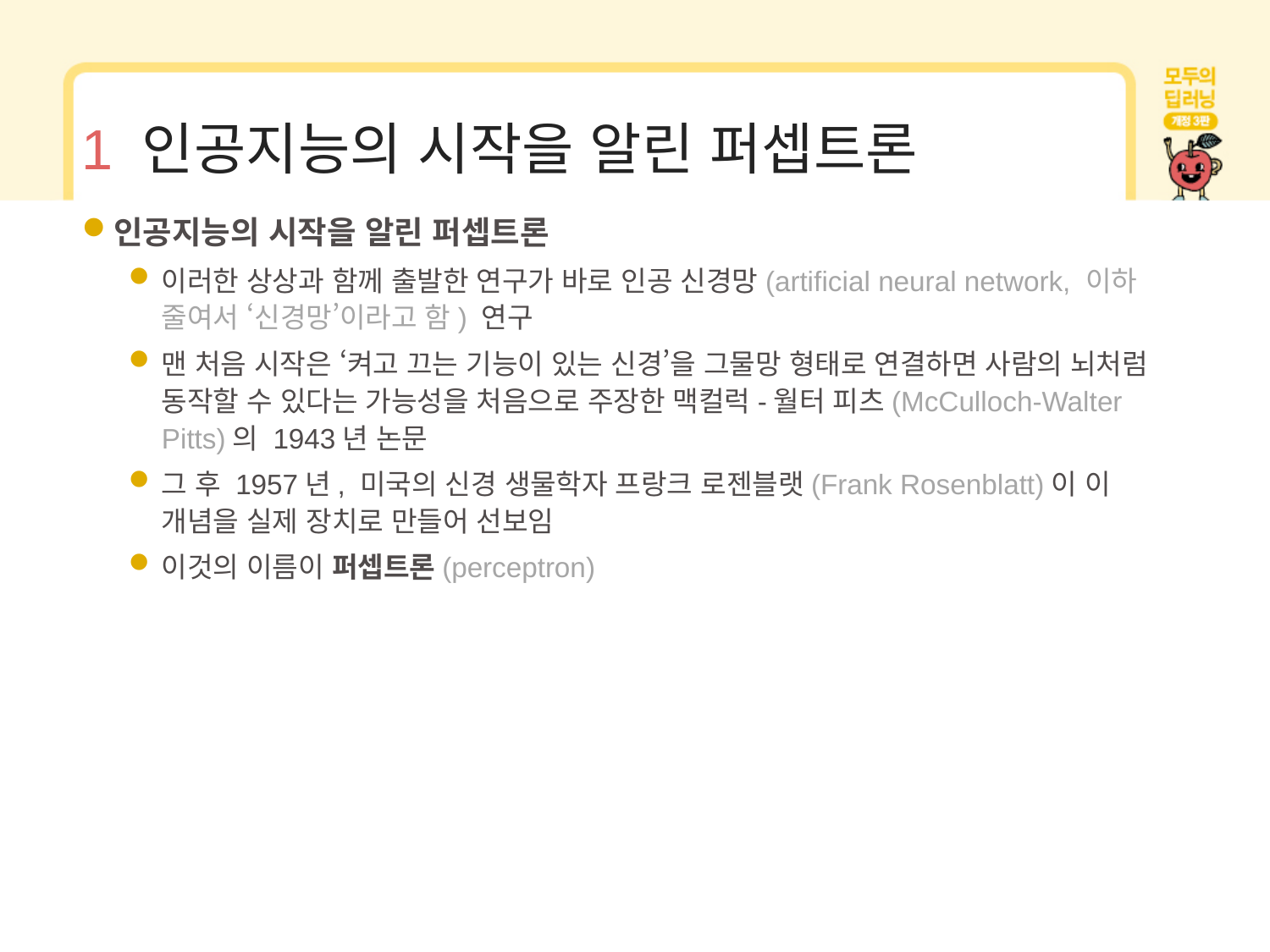

# 1 인공지능의 시작을 알린 퍼셉트론
인공지능의 시작을 알린 퍼셉트론
이러한 상상과 함께 출발한 연구가 바로 인공 신경망(artificial neural network, 이하 줄여서 ‘신경망’이라고 함) 연구
맨 처음 시작은 ‘켜고 끄는 기능이 있는 신경’을 그물망 형태로 연결하면 사람의 뇌처럼 동작할 수 있다는 가능성을 처음으로 주장한 맥컬럭-월터 피츠(McCulloch-Walter Pitts)의 1943년 논문
그 후 1957년, 미국의 신경 생물학자 프랑크 로젠블랫(Frank Rosenblatt)이 이 개념을 실제 장치로 만들어 선보임
이것의 이름이 퍼셉트론(perceptron)